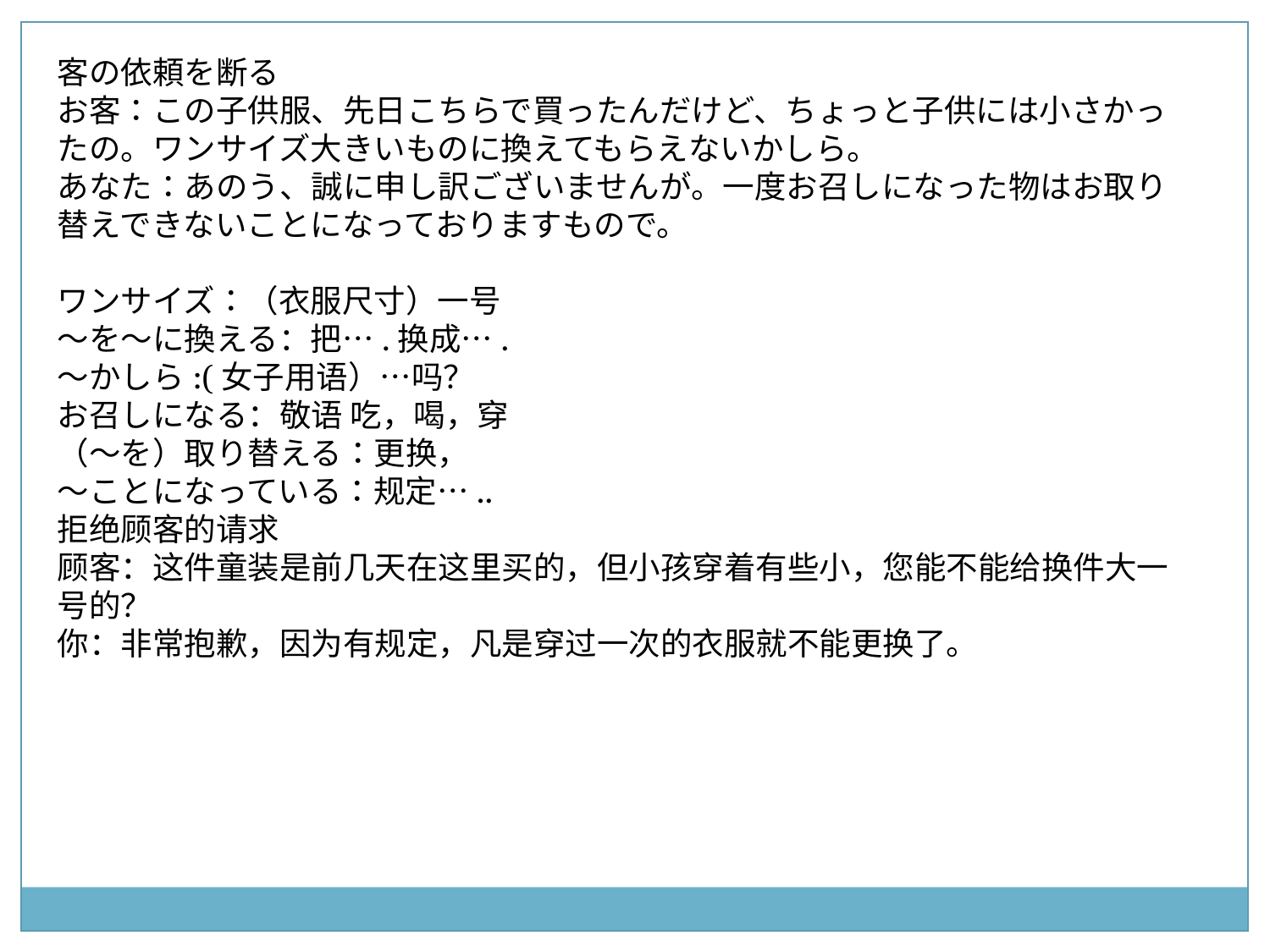

客の依頼を断る
お客：この子供服、先日こちらで買ったんだけど、ちょっと子供には小さかったの。ワンサイズ大きいものに換えてもらえないかしら。
あなた：あのう、誠に申し訳ございませんが。一度お召しになった物はお取り替えできないことになっておりますもので。

ワンサイズ：（衣服尺寸）一号
～を～に換える：把….换成….
～かしら:(女子用语）…吗？
お召しになる：敬语 吃，喝，穿
（～を）取り替える：更换，
～ことになっている：规定…..
拒绝顾客的请求
顾客：这件童装是前几天在这里买的，但小孩穿着有些小，您能不能给换件大一号的？
你：非常抱歉，因为有规定，凡是穿过一次的衣服就不能更换了。